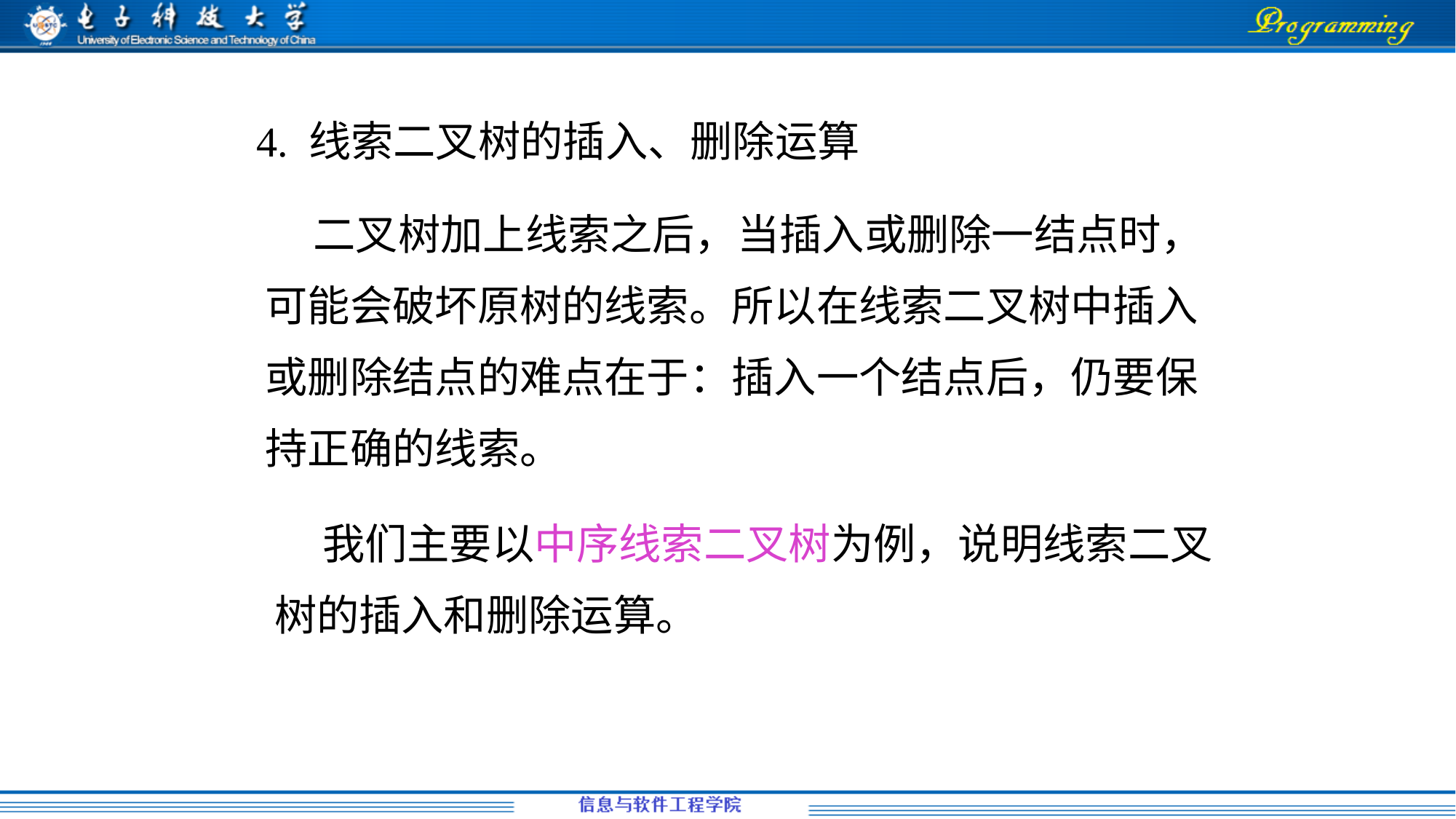

4. 线索二叉树的插入、删除运算
    二叉树加上线索之后，当插入或删除一结点时，可能会破坏原树的线索。所以在线索二叉树中插入或删除结点的难点在于：插入一个结点后，仍要保持正确的线索。
    我们主要以中序线索二叉树为例，说明线索二叉树的插入和删除运算。